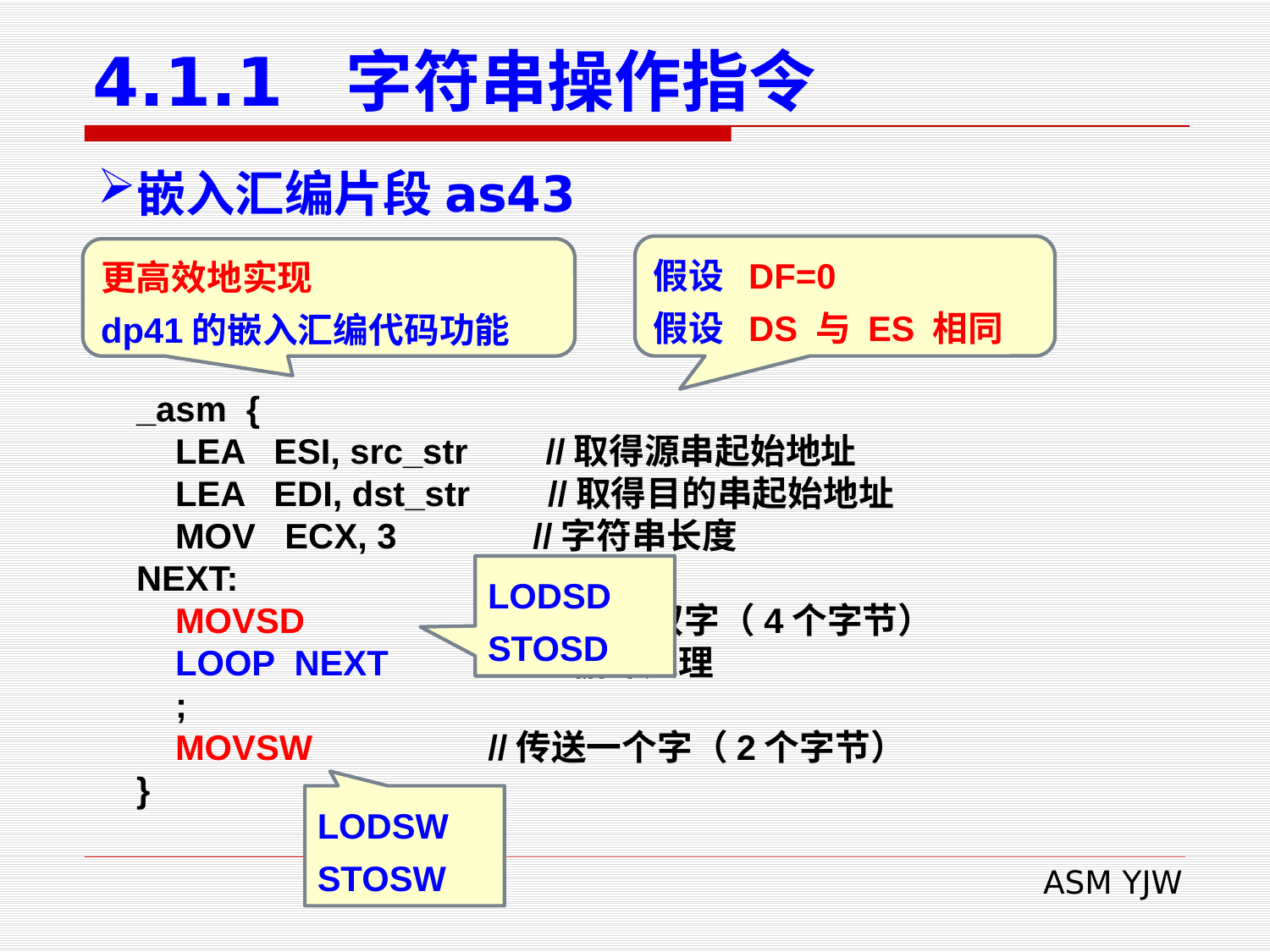

# 4.1.1  字符串操作指令
嵌入汇编片段as43
假设  DF=0
假设  DS 与 ES 相同
更高效地实现
dp41的嵌入汇编代码功能
    _asm  {
        LEA   ESI, src_str        //取得源串起始地址
        LEA   EDI, dst_str        //取得目的串起始地址
        MOV   ECX, 3              //字符串长度
    NEXT:
        MOVSD                  //传送一个双字（4个字节）
        LOOP  NEXT                //循环处理
        ;
        MOVSW                  //传送一个字（2个字节）
    }
LODSD
STOSD
LODSW
STOSW